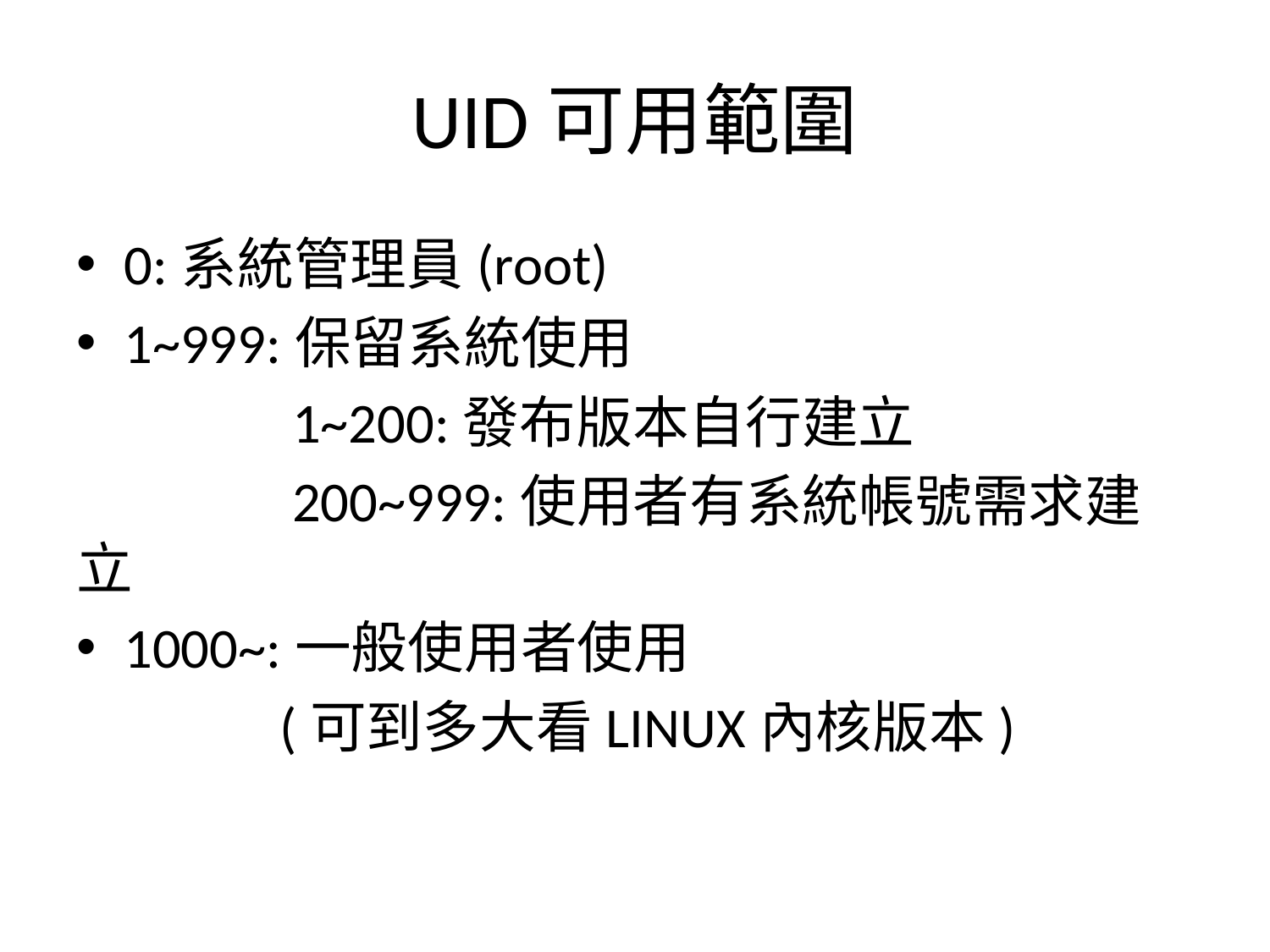

# UID可用範圍
0:系統管理員(root)
1~999:保留系統使用
                 1~200:發布版本自行建立
                 200~999:使用者有系統帳號需求建立
1000~:一般使用者使用
                (可到多大看LINUX內核版本)